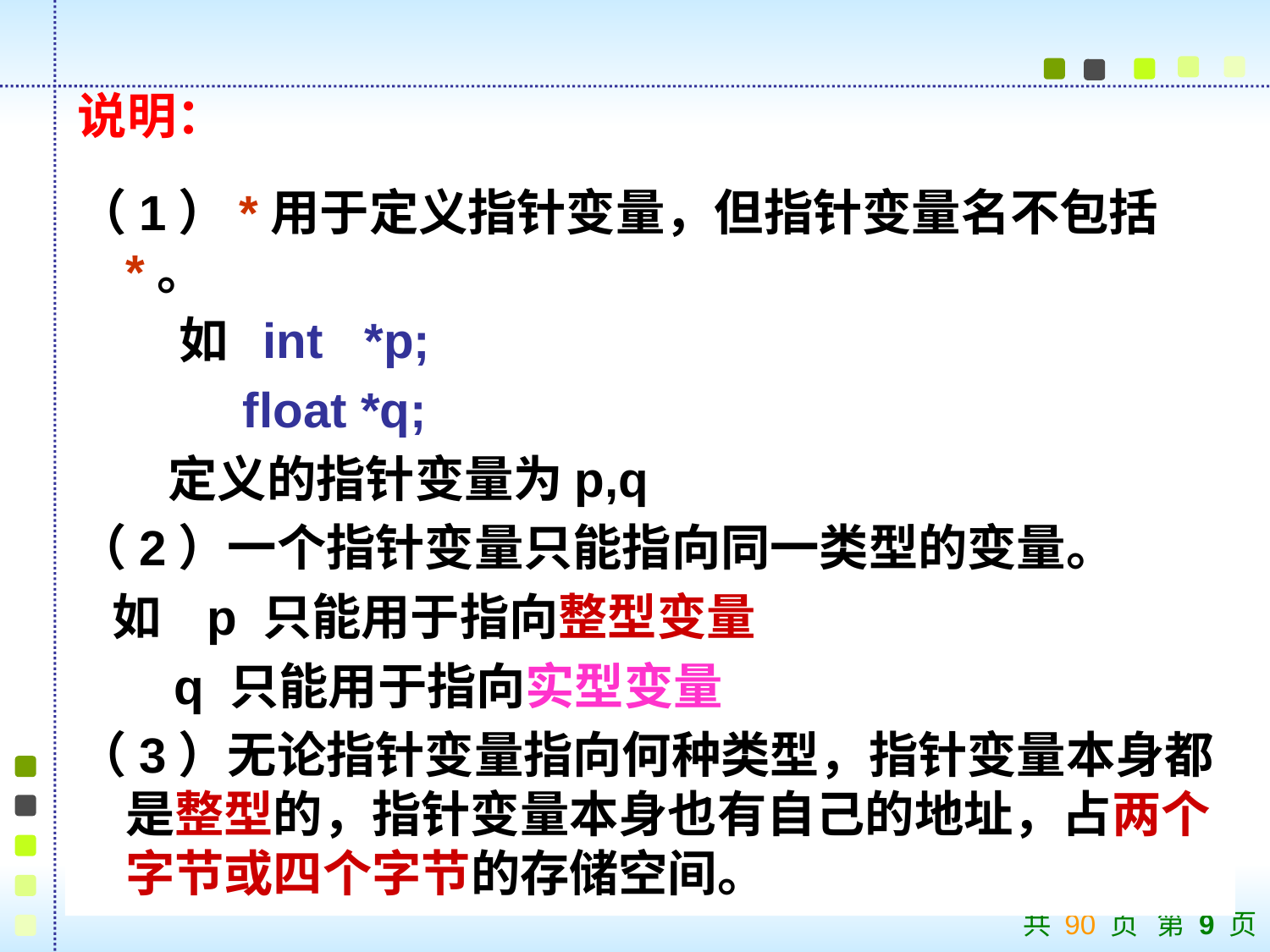

# 说明：
（1）*用于定义指针变量，但指针变量名不包括*。
        如  int   *p;
            float *q;
       定义的指针变量为p,q
（2）一个指针变量只能指向同一类型的变量。
  如   p 只能用于指向整型变量
       q 只能用于指向实型变量
（3）无论指针变量指向何种类型，指针变量本身都是整型的，指针变量本身也有自己的地址，占两个字节或四个字节的存储空间。
共 90 页   第 9 页